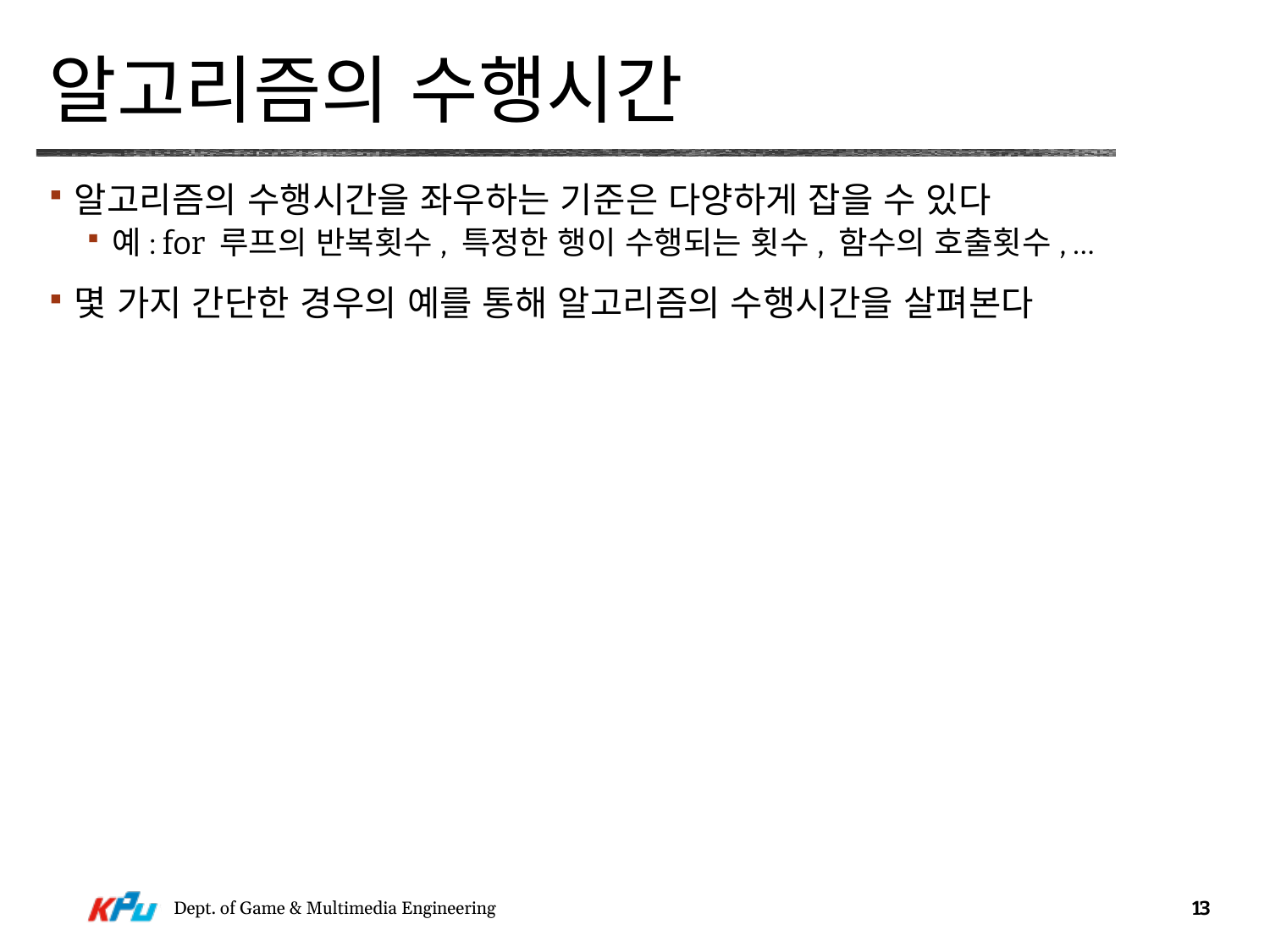

# 알고리즘의 수행시간
알고리즘의 수행시간을 좌우하는 기준은 다양하게 잡을 수 있다
예: for 루프의 반복횟수, 특정한 행이 수행되는 횟수, 함수의 호출횟수, …
몇 가지 간단한 경우의 예를 통해 알고리즘의 수행시간을 살펴본다
Dept. of Game & Multimedia Engineering
13